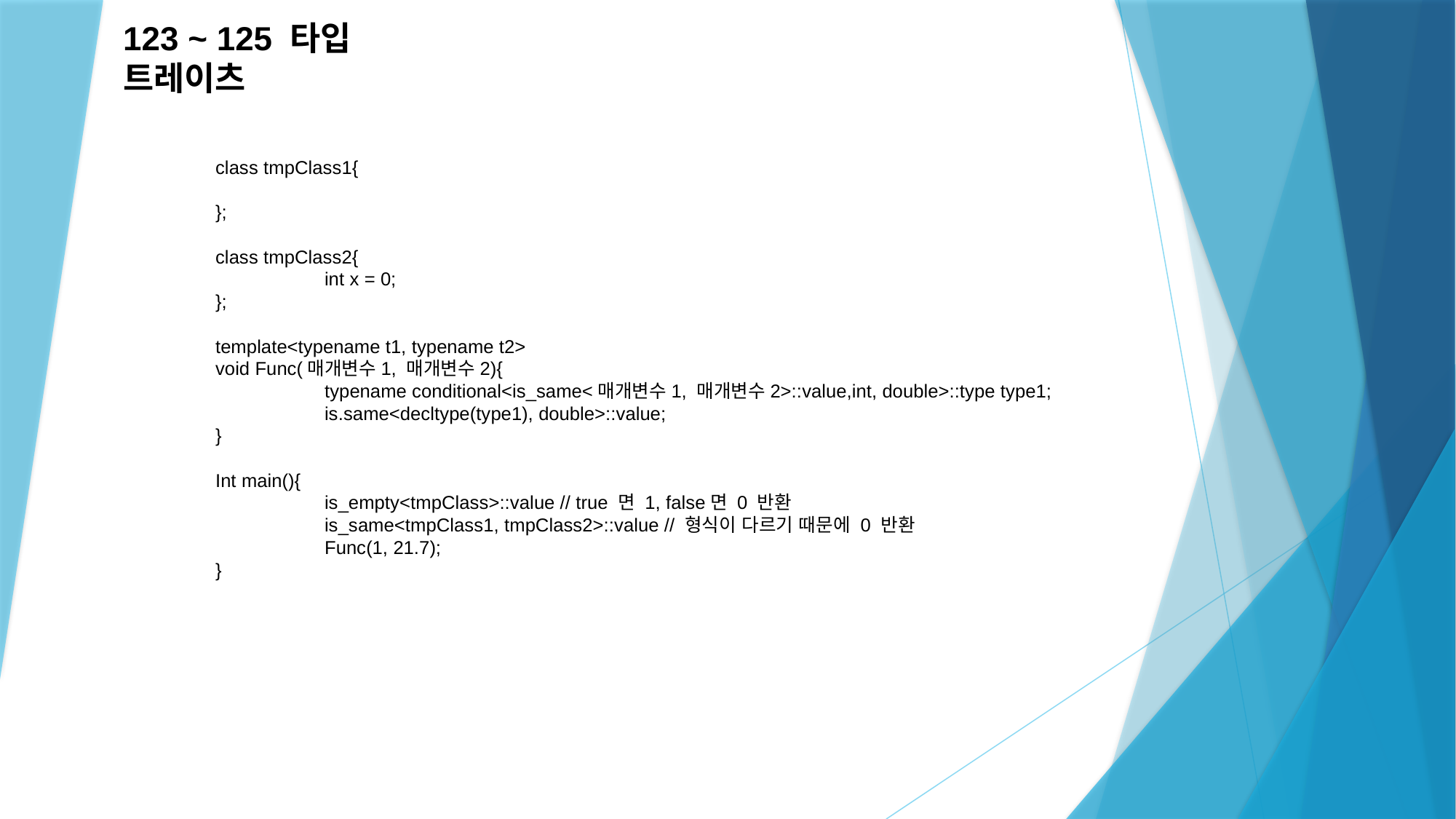

123 ~ 125 타입 트레이츠
class tmpClass1{

};

class tmpClass2{
	int x = 0;
};

template<typename t1, typename t2>
void Func(매개변수1, 매개변수2){
	typename conditional<is_same<매개변수1, 매개변수2>::value,int, double>::type type1;
	is.same<decltype(type1), double>::value;
}

Int main(){
	is_empty<tmpClass>::value // true 면 1, false면 0 반환
	is_same<tmpClass1, tmpClass2>::value // 형식이 다르기 때문에 0 반환
	Func(1, 21.7);
}